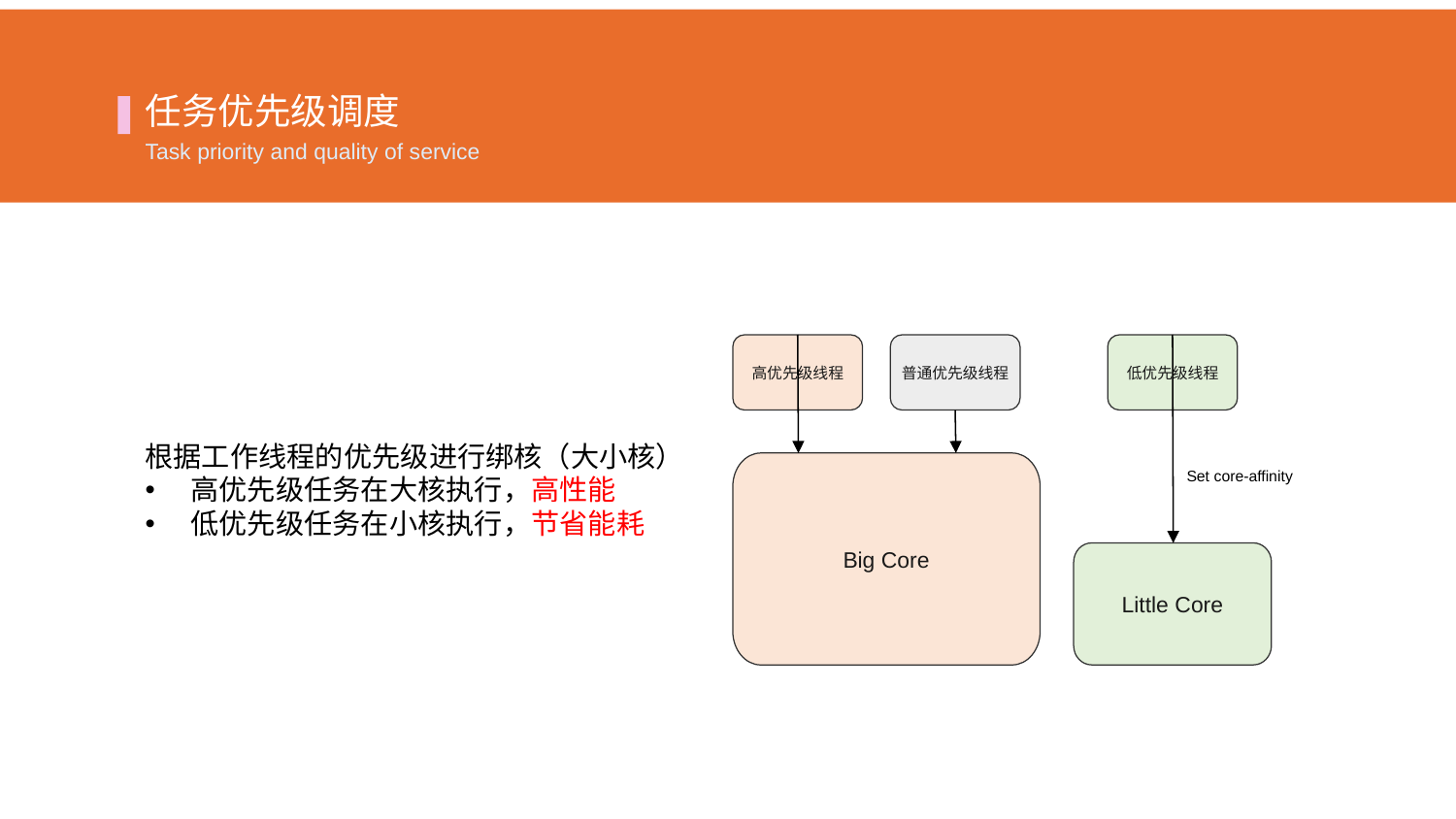

任务优先级调度

Task priority and quality of service
高优先级线程
普通优先级线程
低优先级线程
Big Core
Set core-affinity
Little Core
根据工作线程的优先级进行绑核（大小核）
高优先级任务在大核执行，高性能
低优先级任务在小核执行，节省能耗